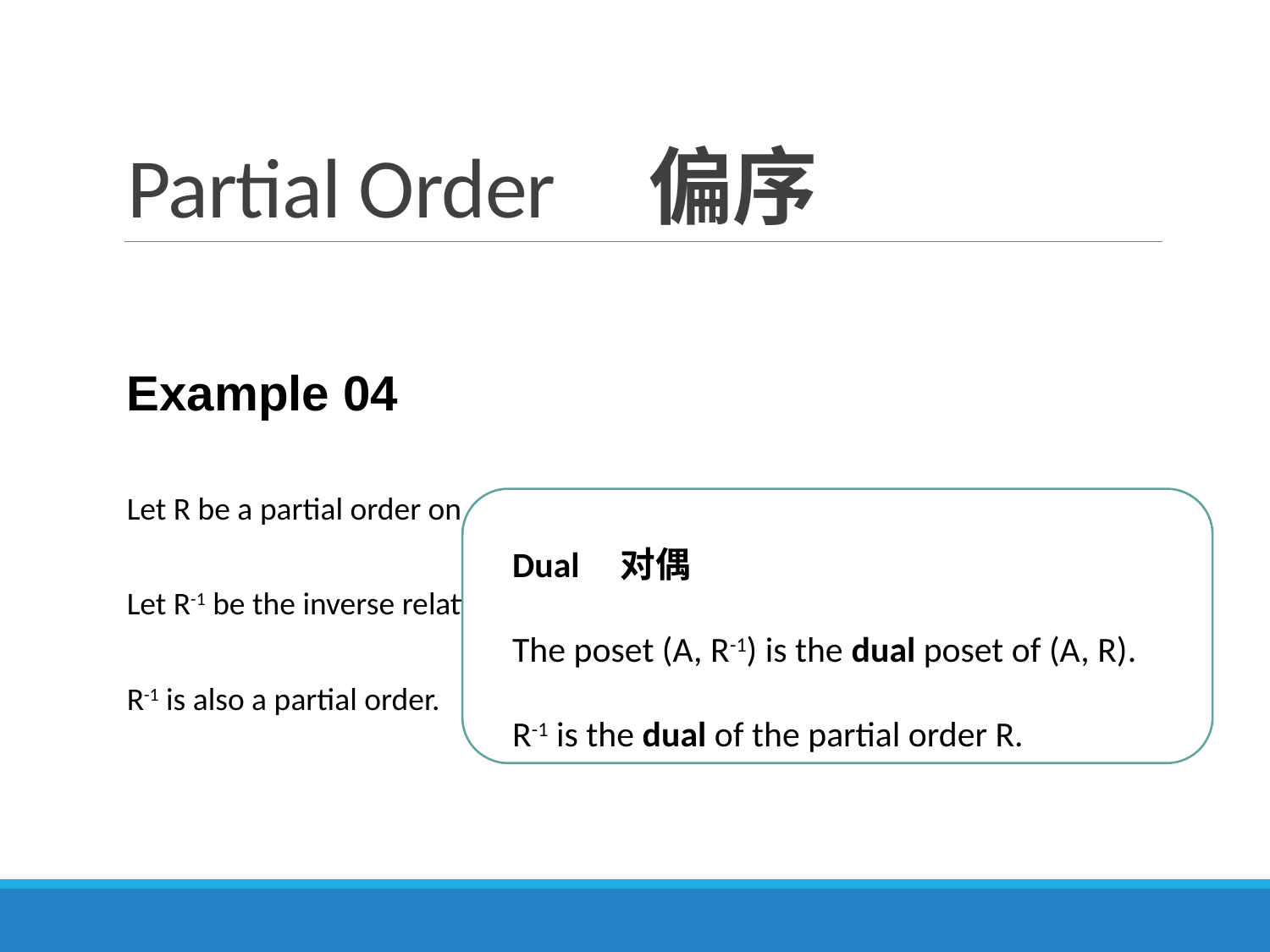

# Partial Order    偏序
Example 04
Let R be a partial order on a set A.
Let R-1 be the inverse relation of R.
R-1 is also a partial order.

Dual    对偶
The poset (A, R-1) is the dual poset of (A, R).
R-1 is the dual of the partial order R.